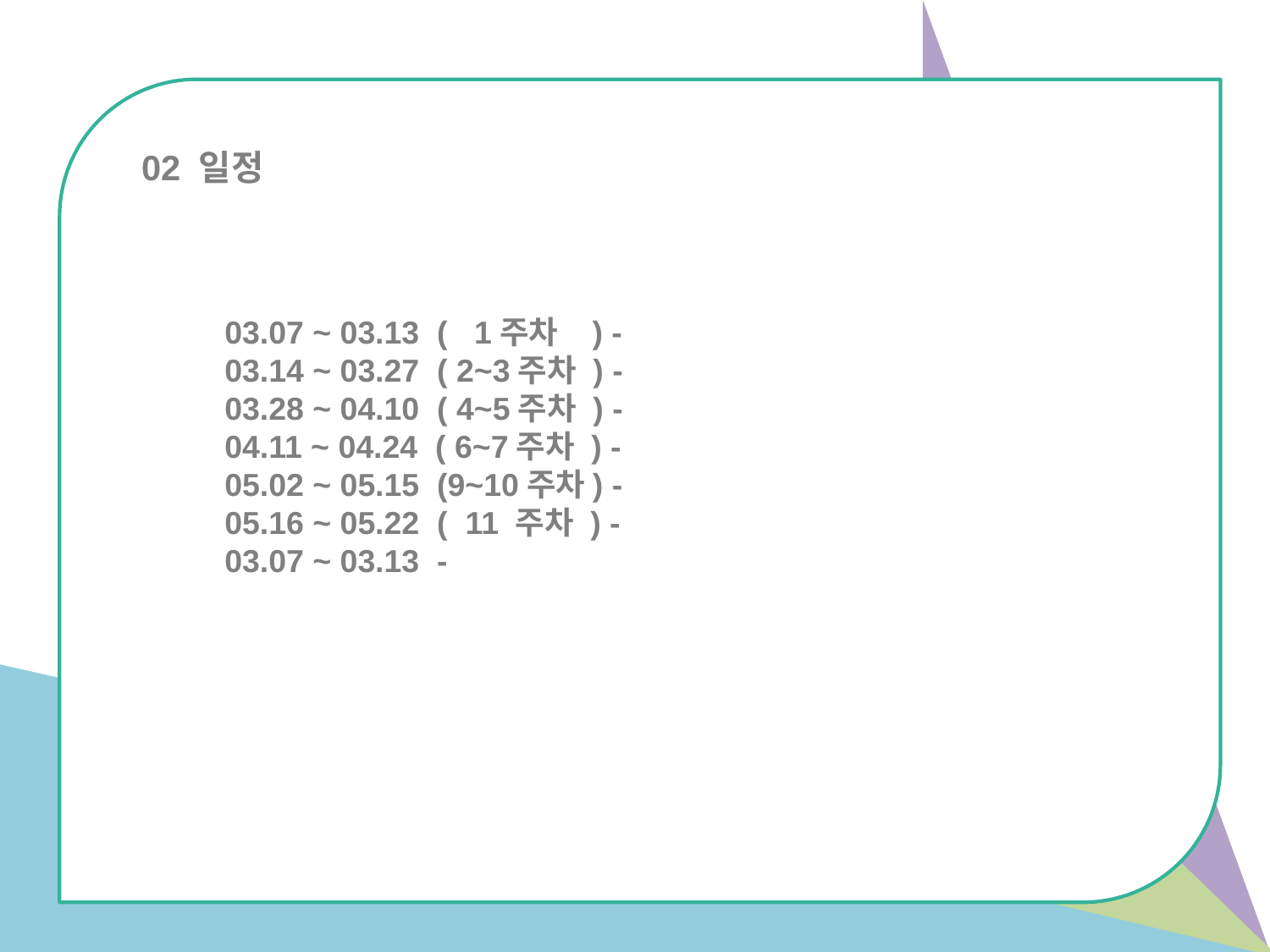

02 일정
03.07 ~ 03.13  (   1주차   ) -
03.14 ~ 03.27  ( 2~3주차 ) -
03.28 ~ 04.10  ( 4~5주차 ) -
04.11 ~ 04.24  ( 6~7주차 ) -
05.02 ~ 05.15  (9~10주차) -
05.16 ~ 05.22  (  11 주차 ) -
03.07 ~ 03.13  -